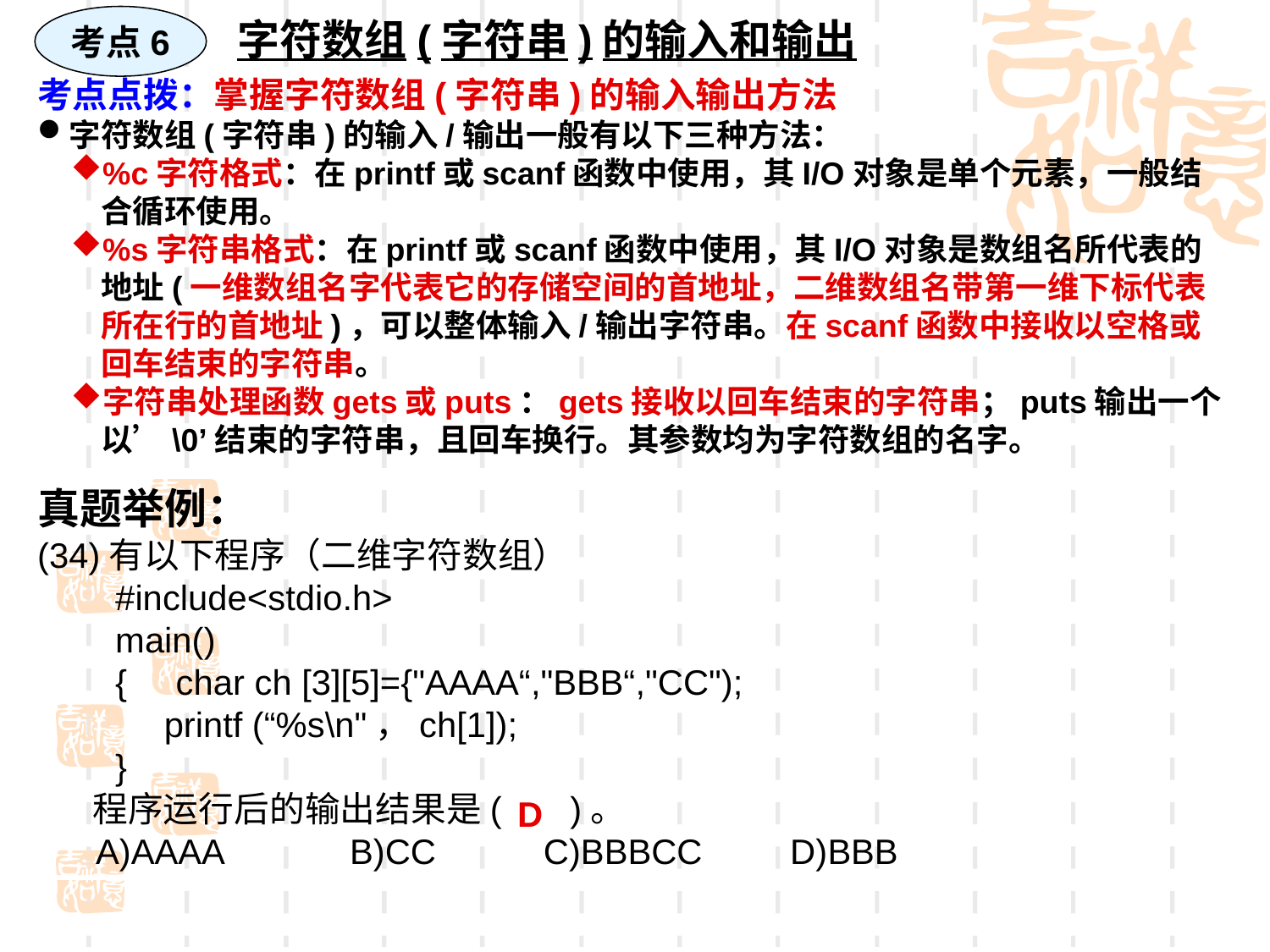

考点6
字符数组(字符串)的输入和输出
考点点拨：掌握字符数组(字符串)的输入输出方法
字符数组(字符串)的输入/输出一般有以下三种方法：
%c字符格式：在printf或scanf函数中使用，其I/O对象是单个元素，一般结合循环使用。
%s字符串格式：在printf或scanf函数中使用，其I/O对象是数组名所代表的地址(一维数组名字代表它的存储空间的首地址，二维数组名带第一维下标代表所在行的首地址)，可以整体输入/输出字符串。在scanf函数中接收以空格或回车结束的字符串。
字符串处理函数gets或puts：gets接收以回车结束的字符串；puts输出一个以’\0’结束的字符串，且回车换行。其参数均为字符数组的名字。
真题举例：
(34)有以下程序（二维字符数组）
        #include<stdio.h>
        main()
        {     char ch [3][5]={"AAAA“,"BBB“,"CC");
             printf (“%s\n"，ch[1]);
        }
      程序运行后的输出结果是(       )。
      A)AAAA             B)CC           C)BBBCC         D)BBB
D